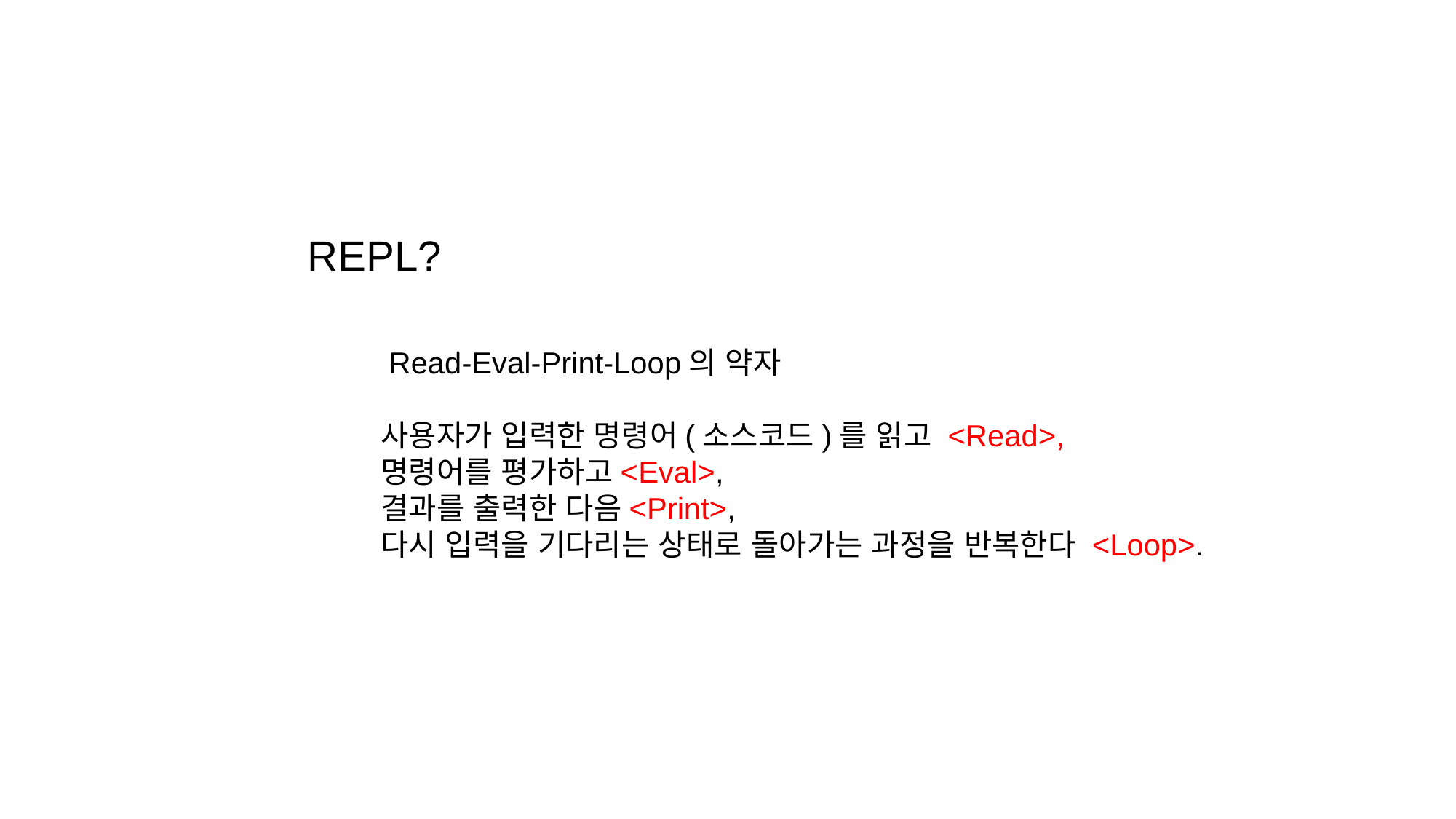

REPL?
 Read-Eval-Print-Loop의 약자

사용자가 입력한 명령어(소스코드)를 읽고 <Read>,
명령어를 평가하고<Eval>,
결과를 출력한 다음<Print>,
다시 입력을 기다리는 상태로 돌아가는 과정을 반복한다 <Loop>.